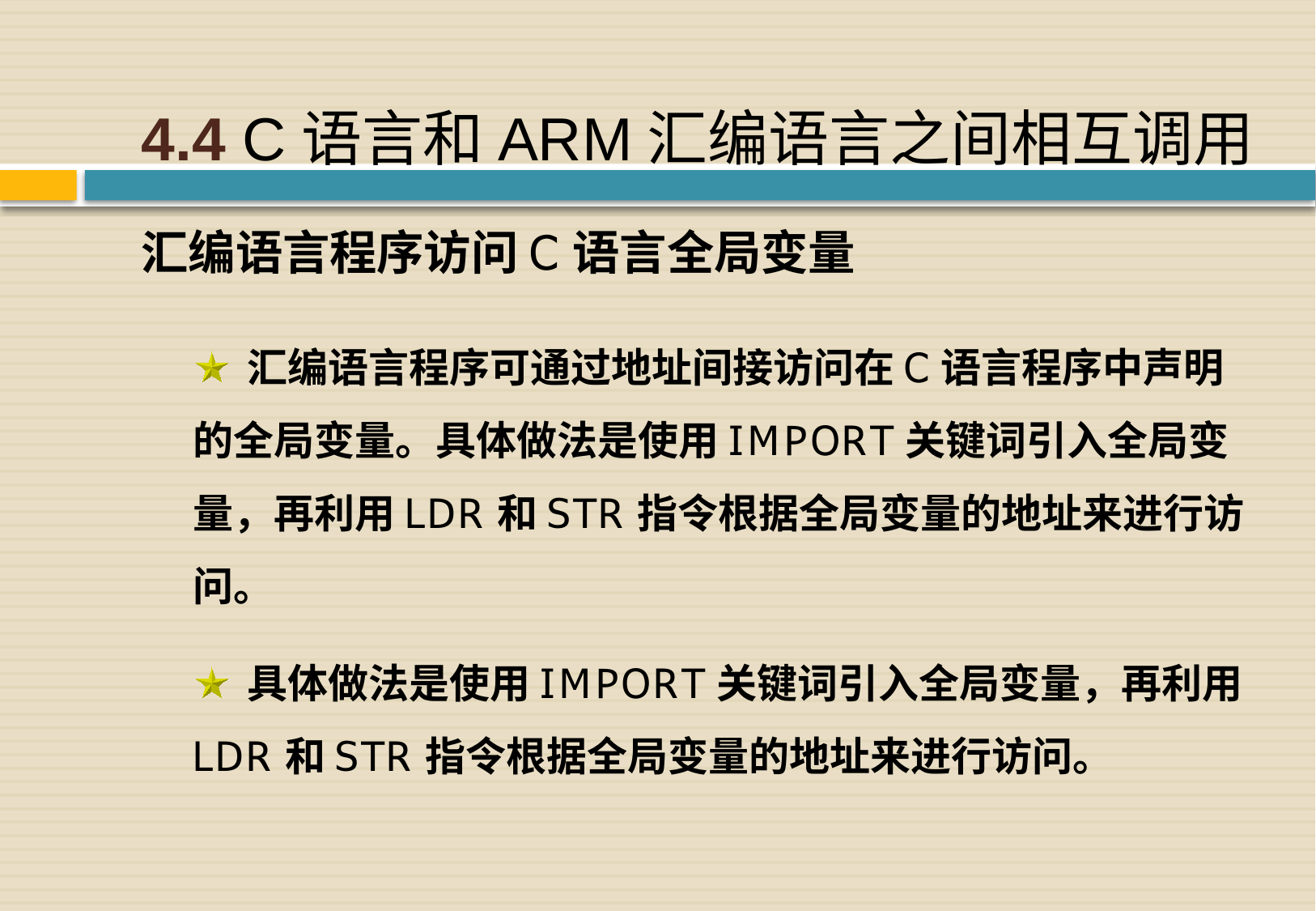

# 4.4 C语言和ARM汇编语言之间相互调用
汇编语言程序访问C语言全局变量
 汇编语言程序可通过地址间接访问在C语言程序中声明的全局变量。具体做法是使用IMPORT关键词引入全局变量，再利用LDR和STR指令根据全局变量的地址来进行访问。
 具体做法是使用IMPORT关键词引入全局变量，再利用LDR和STR指令根据全局变量的地址来进行访问。